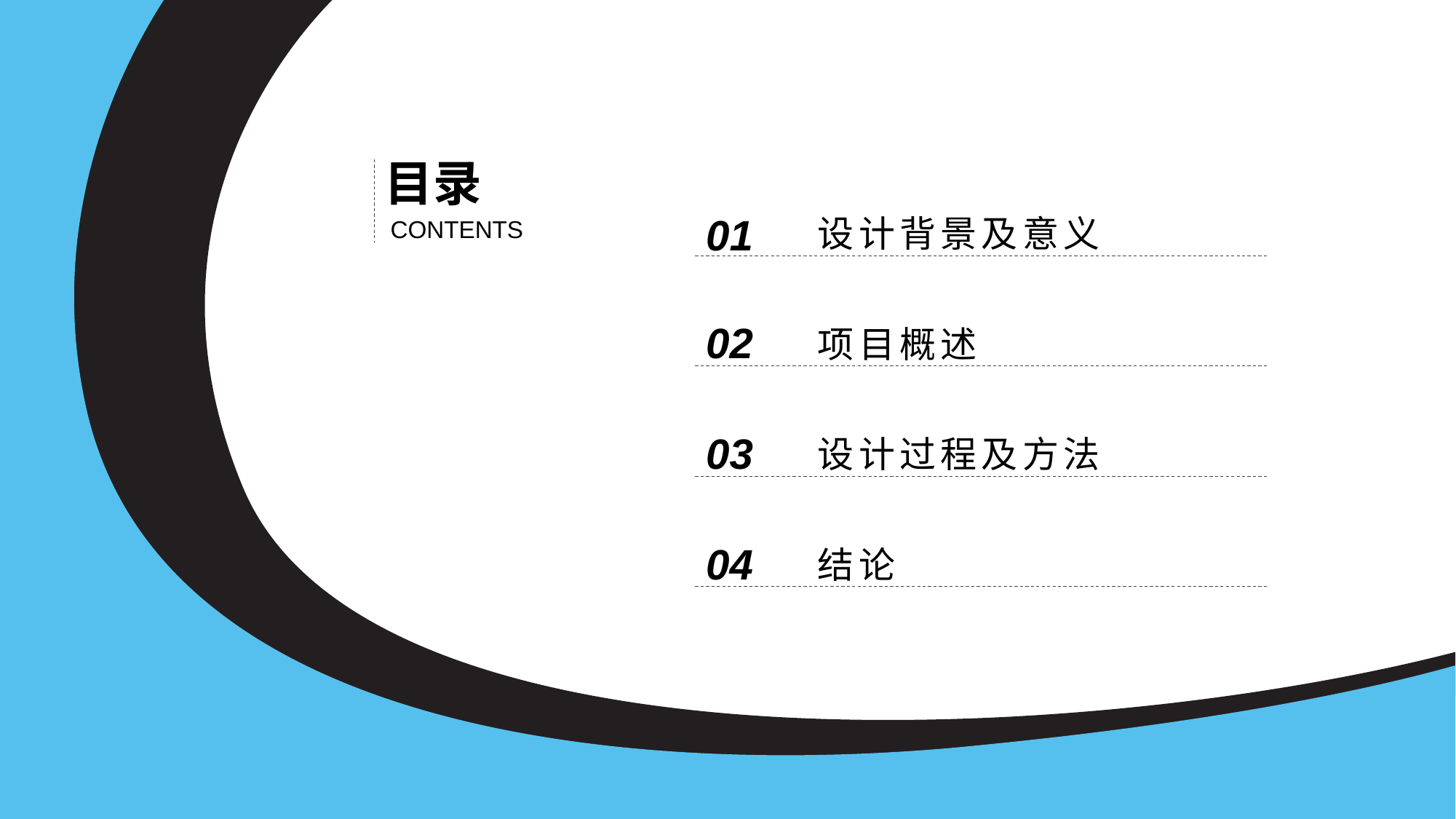

目录
01
设计背景及意义
CONTENTS
02
项目概述
03
设计过程及方法
04
结论